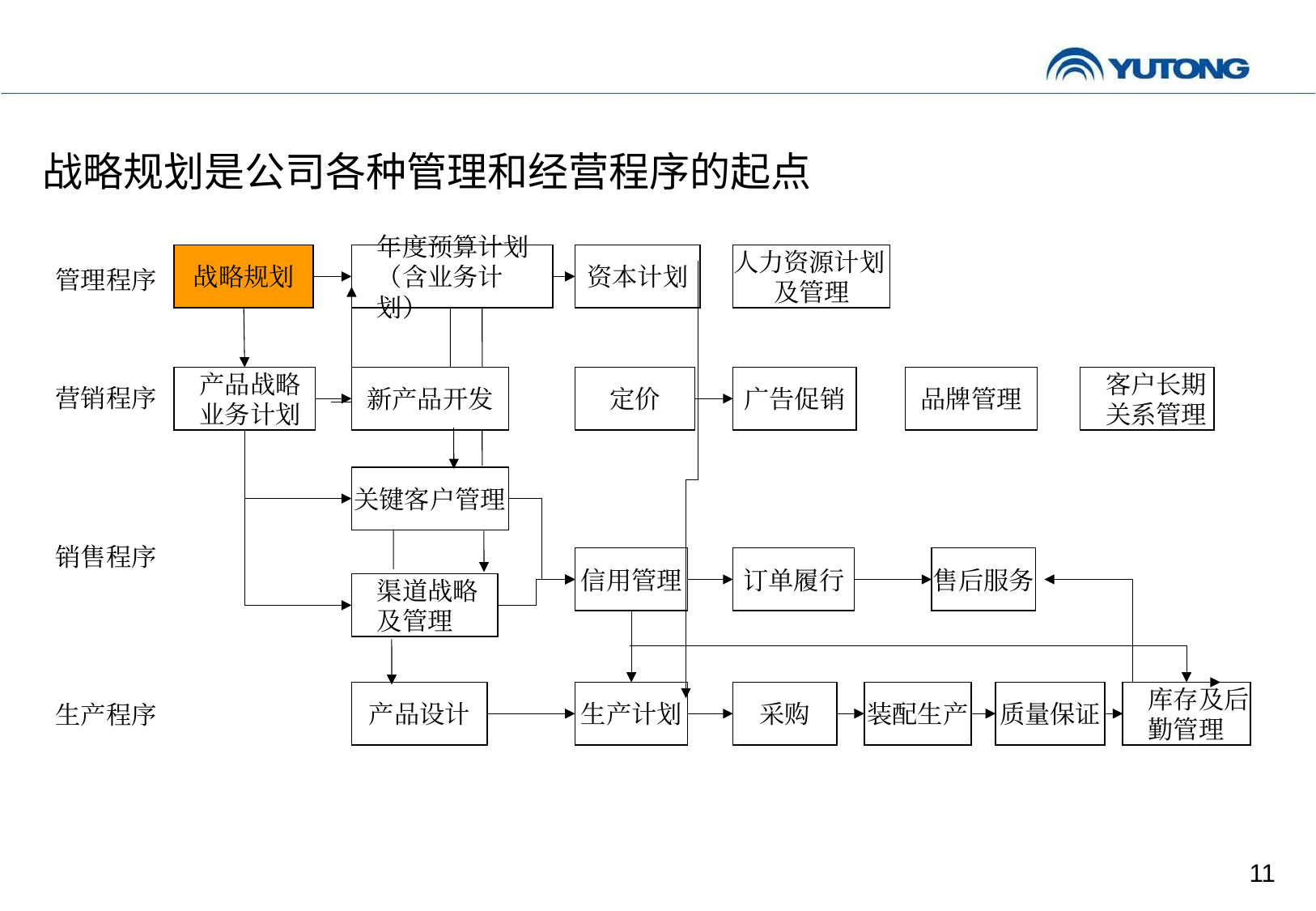

战略规划是公司各种管理和经营程序的起点
战略规划
年度预算计划（含业务计划）
资本计划
人力资源计划及管理
管理程序

产品战略业务计划
新产品开发
定价
广告促销
品牌管理
客户长期关系管理
营销程序

关键客户管理

销售程序
信用管理
订单履行
售后服务
渠道战略及管理

产品设计
生产计划
采购
装配生产
质量保证
库存及后勤管理
生产程序
11